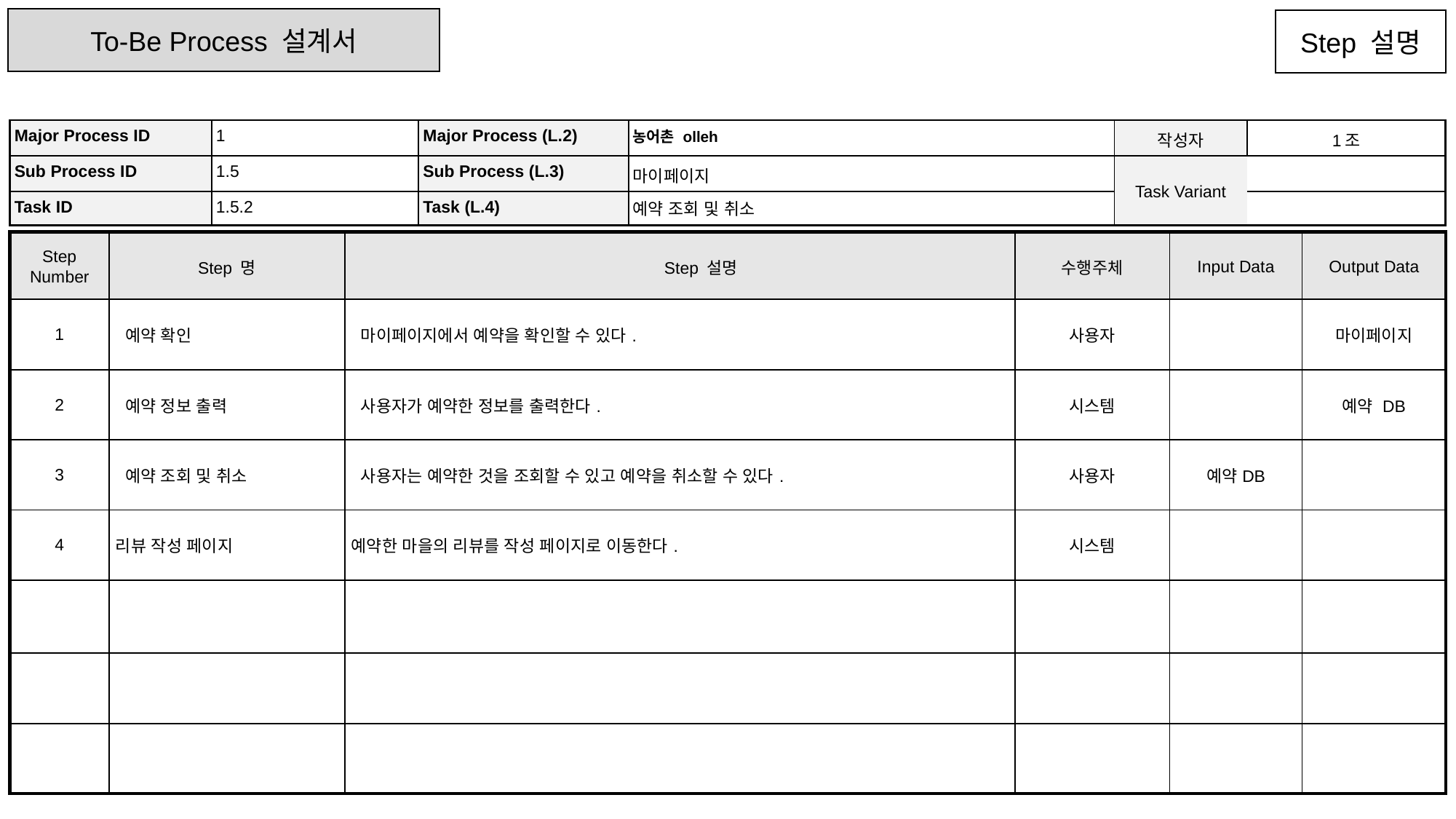

To-Be Process 설계서
Step 설명
| Major Process ID | 1 | Major Process (L.2) | 농어촌 olleh | 작성자 | 1조 |
| --- | --- | --- | --- | --- | --- |
| Sub Process ID | 1.5 | Sub Process (L.3) | 마이페이지 | Task Variant |  |
| Task ID | 1.5.2 | Task (L.4) | 예약 조회 및 취소 |  |  |
| Step Number | Step 명 | Step 설명 | 수행주체 | Input Data | Output Data |
| --- | --- | --- | --- | --- | --- |
| 1 | 예약 확인 | 마이페이지에서 예약을 확인할 수 있다. | 사용자 |  | 마이페이지 |
| 2 | 예약 정보 출력 | 사용자가 예약한 정보를 출력한다. | 시스템 |  | 예약 DB |
| 3 | 예약 조회 및 취소 | 사용자는 예약한 것을 조회할 수 있고 예약을 취소할 수 있다. | 사용자 | 예약DB |  |
| 4 | 리뷰 작성 페이지 | 예약한 마을의 리뷰를 작성 페이지로 이동한다. | 시스템 |  |  |
|  |  |  |  |  |  |
|  |  |  |  |  |  |
|  |  |  |  |  |  |